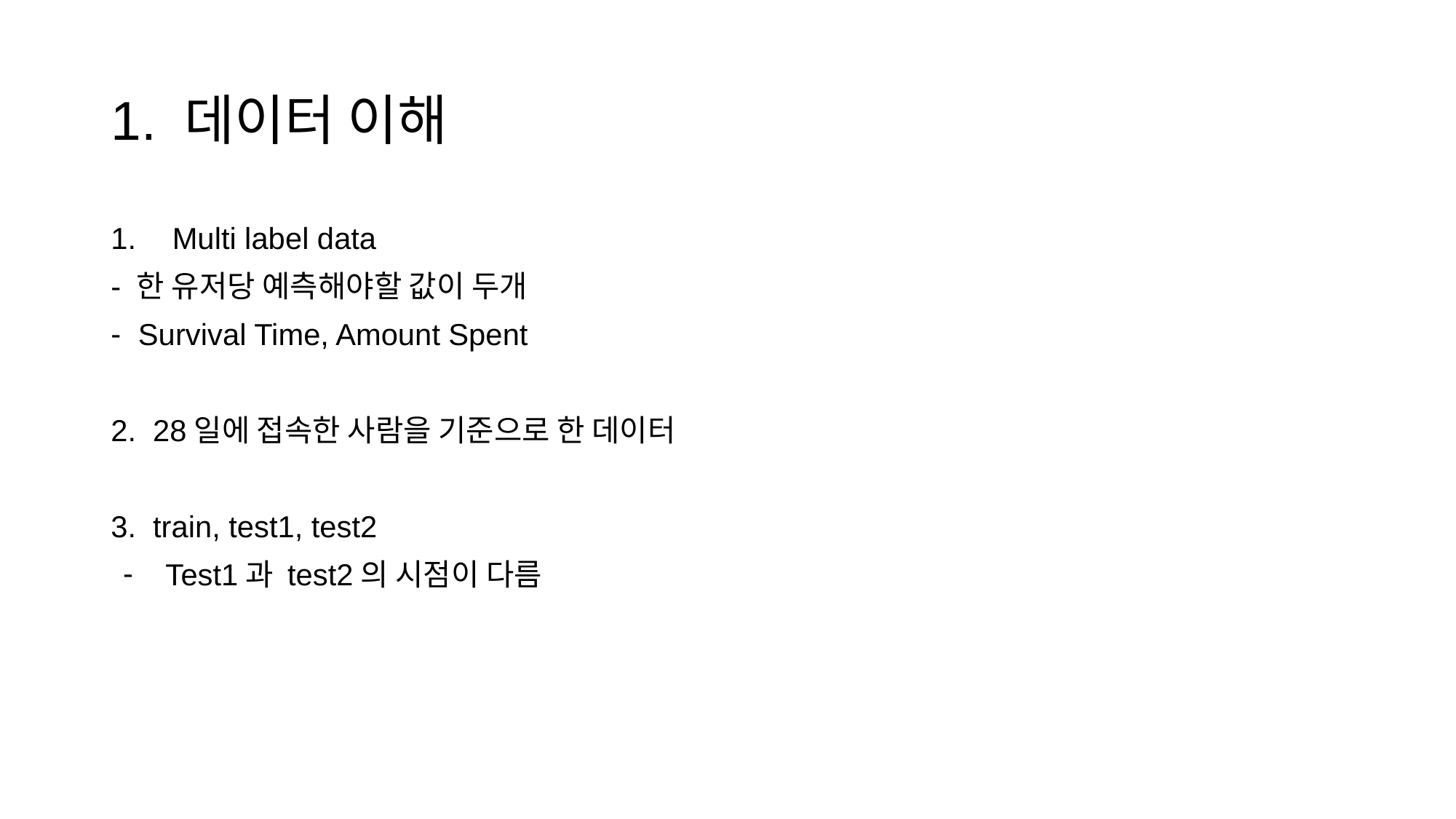

# 1. 데이터 이해
Multi label data
- 한 유저당 예측해야할 값이 두개
Survival Time, Amount Spent

2.  28일에 접속한 사람을 기준으로 한 데이터

3.  train, test1, test2
Test1과 test2의 시점이 다름